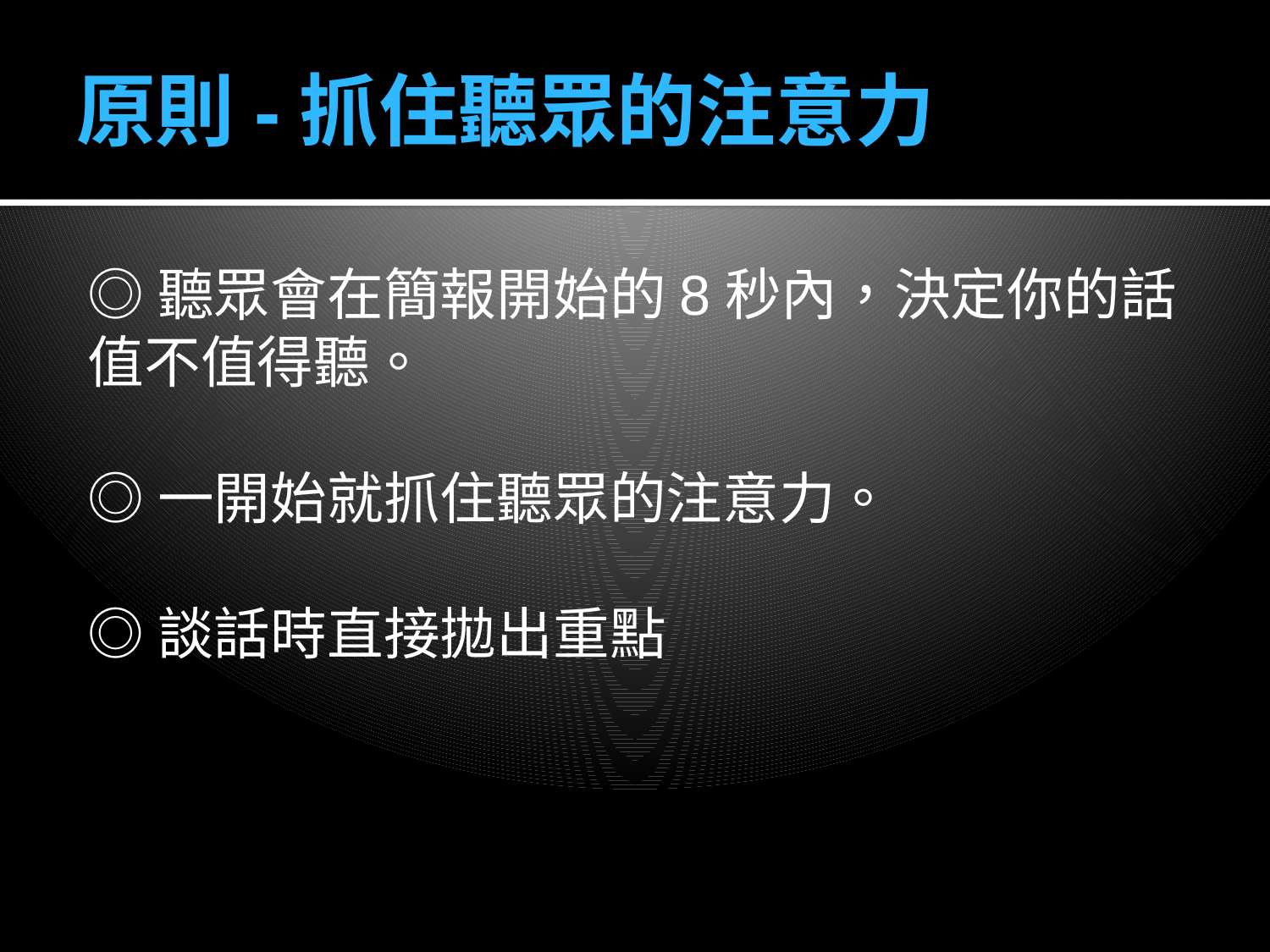

# 原則-抓住聽眾的注意力
◎聽眾會在簡報開始的8秒內，決定你的話值不值得聽。

◎一開始就抓住聽眾的注意力。

◎談話時直接拋出重點